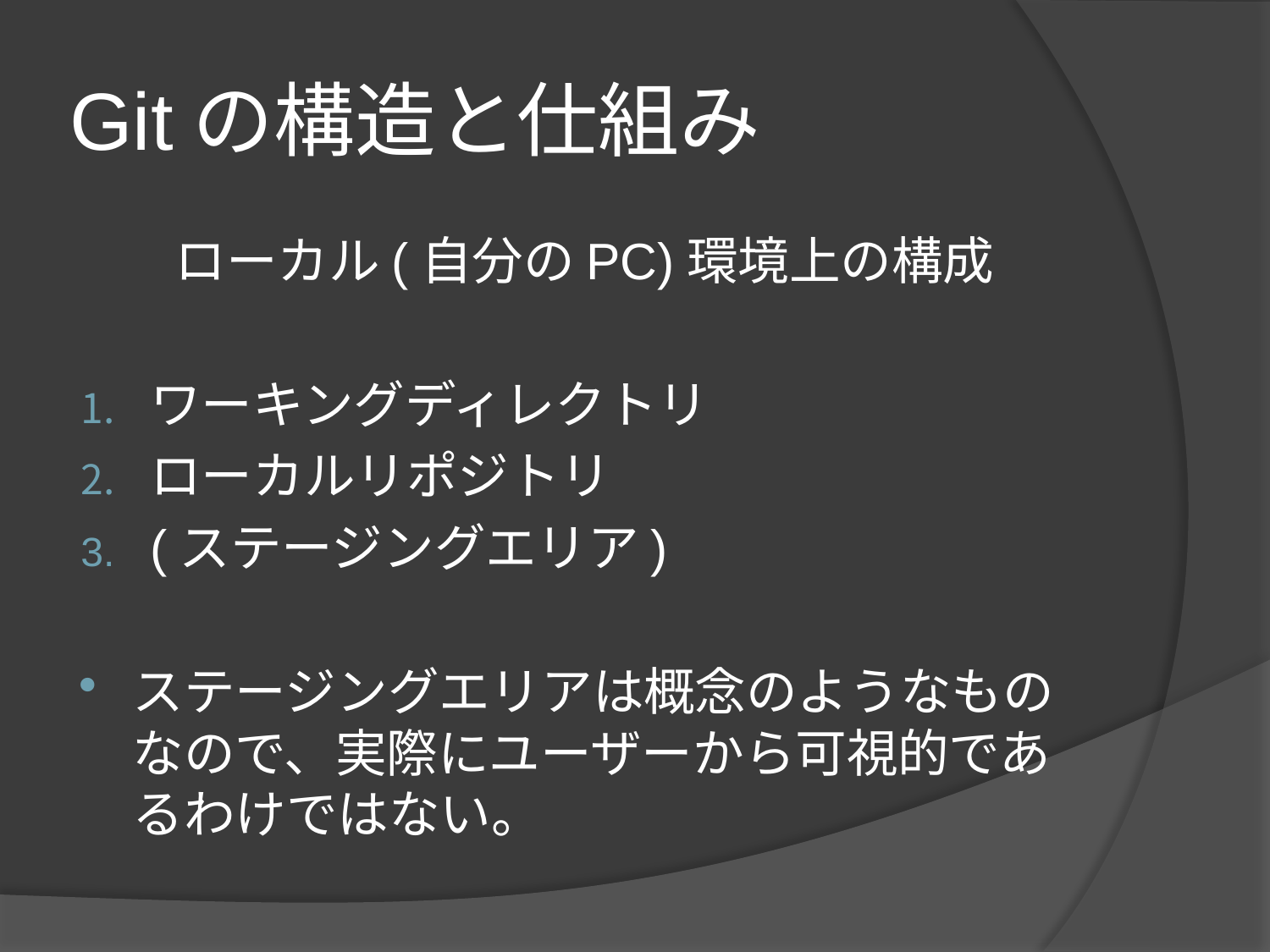

# Gitの構造と仕組み
ローカル(自分のPC)環境上の構成

ワーキングディレクトリ
ローカルリポジトリ
(ステージングエリア)

ステージングエリアは概念のようなものなので、実際にユーザーから可視的であるわけではない。